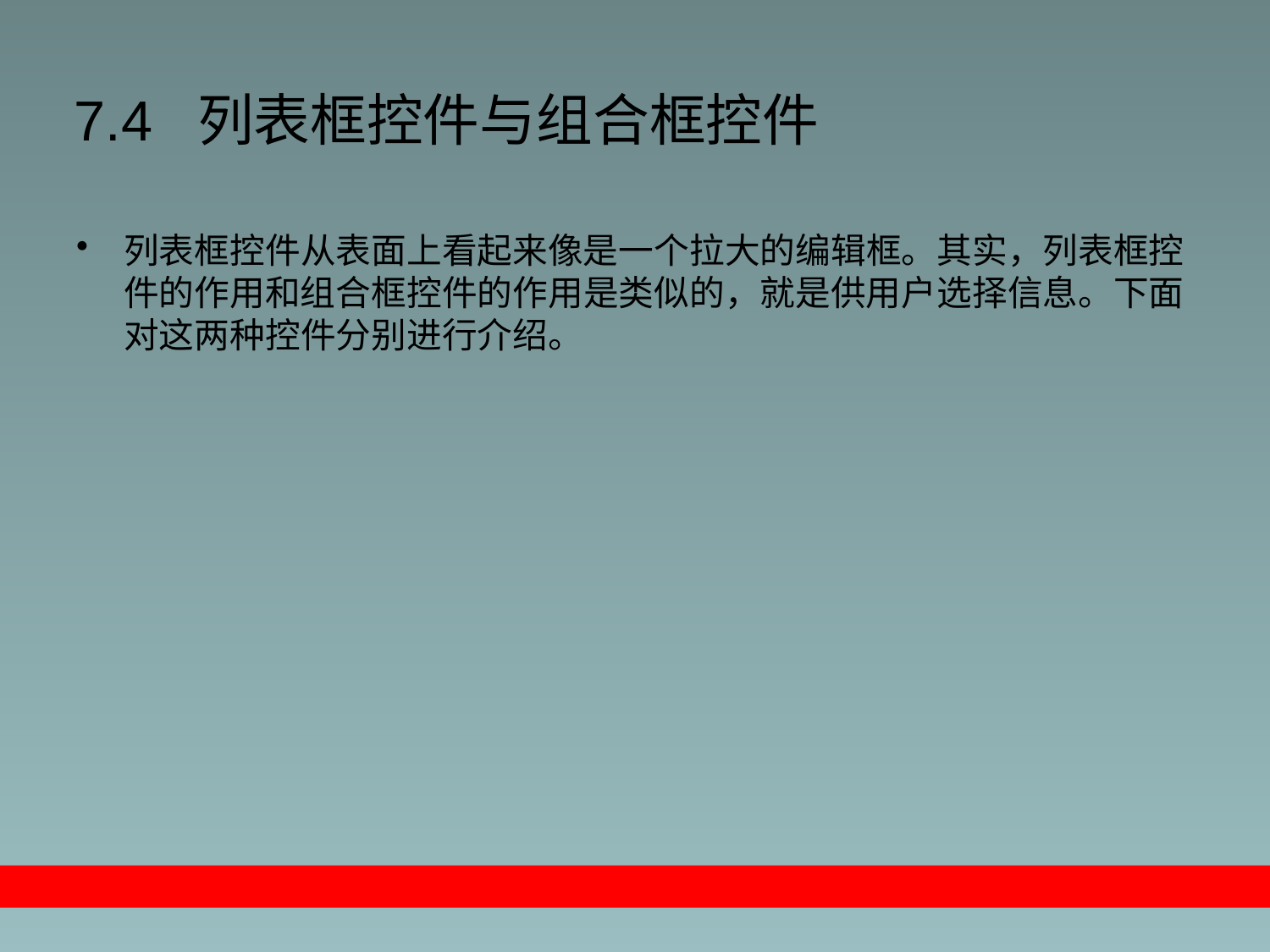

# 7.4  列表框控件与组合框控件
列表框控件从表面上看起来像是一个拉大的编辑框。其实，列表框控件的作用和组合框控件的作用是类似的，就是供用户选择信息。下面对这两种控件分别进行介绍。